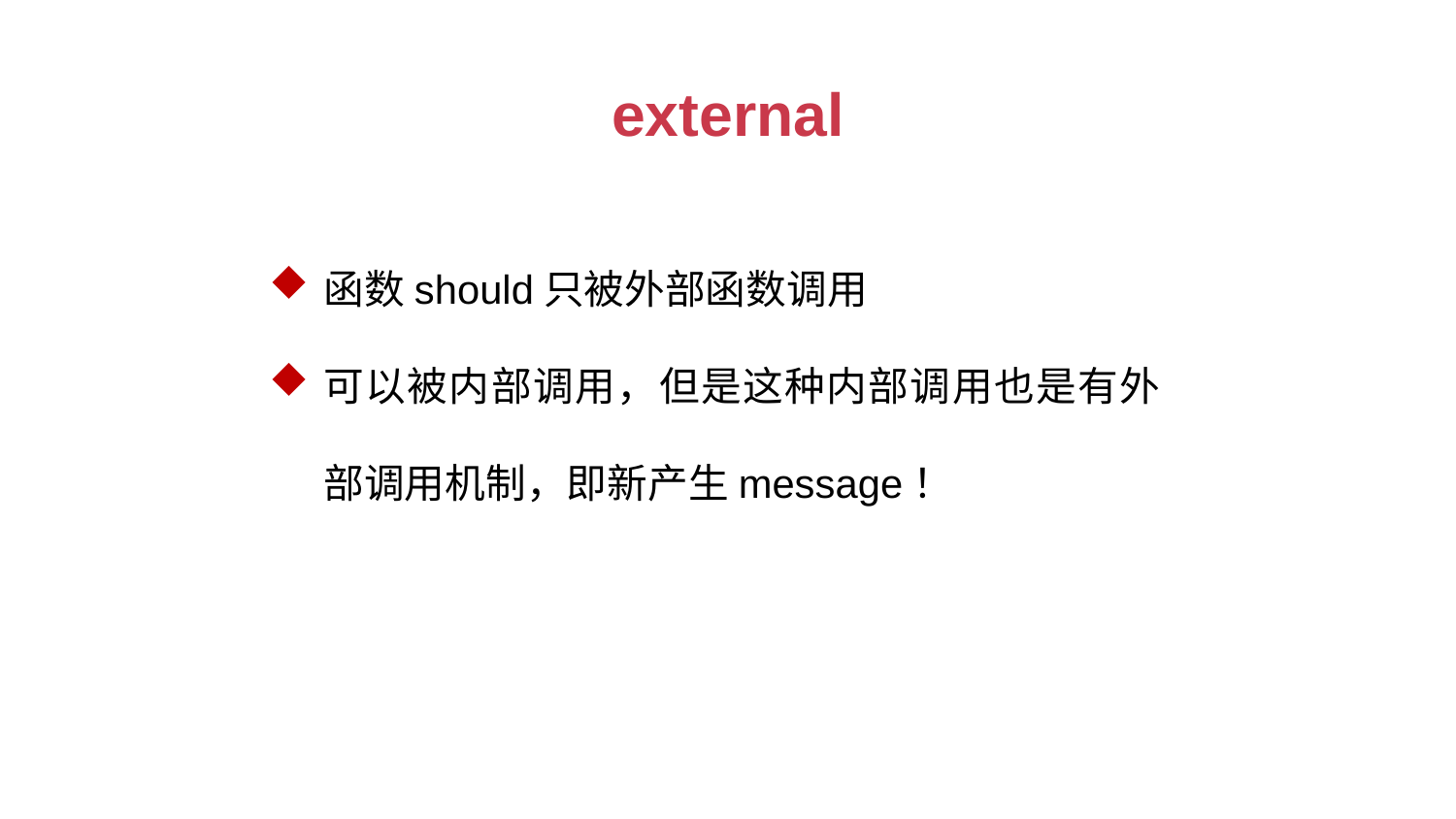

external
函数should只被外部函数调用
可以被内部调用，但是这种内部调用也是有外部调用机制，即新产生message！